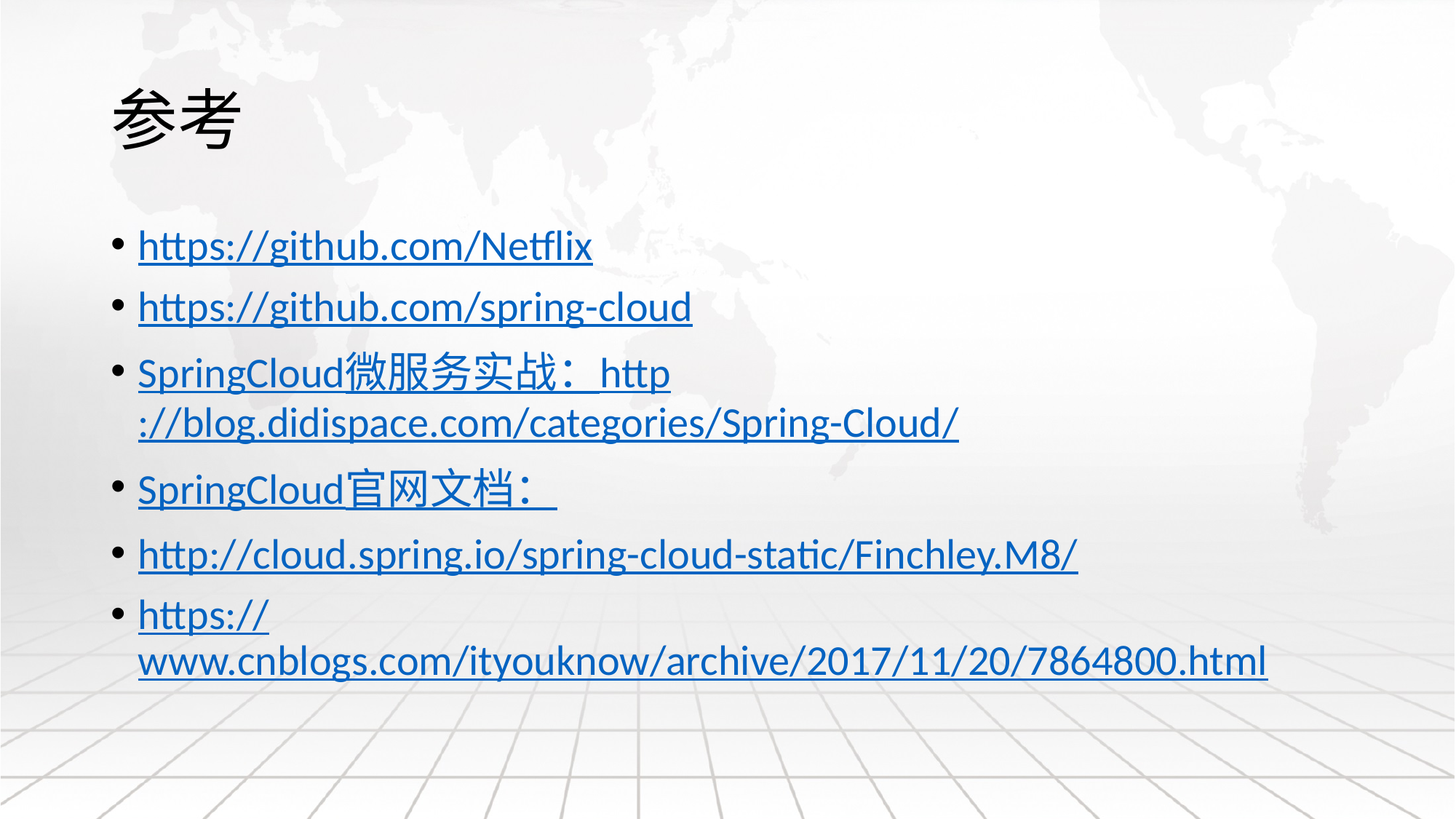

# 参考
https://github.com/Netflix
https://github.com/spring-cloud
SpringCloud微服务实战：http://blog.didispace.com/categories/Spring-Cloud/
SpringCloud官网文档：
http://cloud.spring.io/spring-cloud-static/Finchley.M8/
https://www.cnblogs.com/ityouknow/archive/2017/11/20/7864800.html